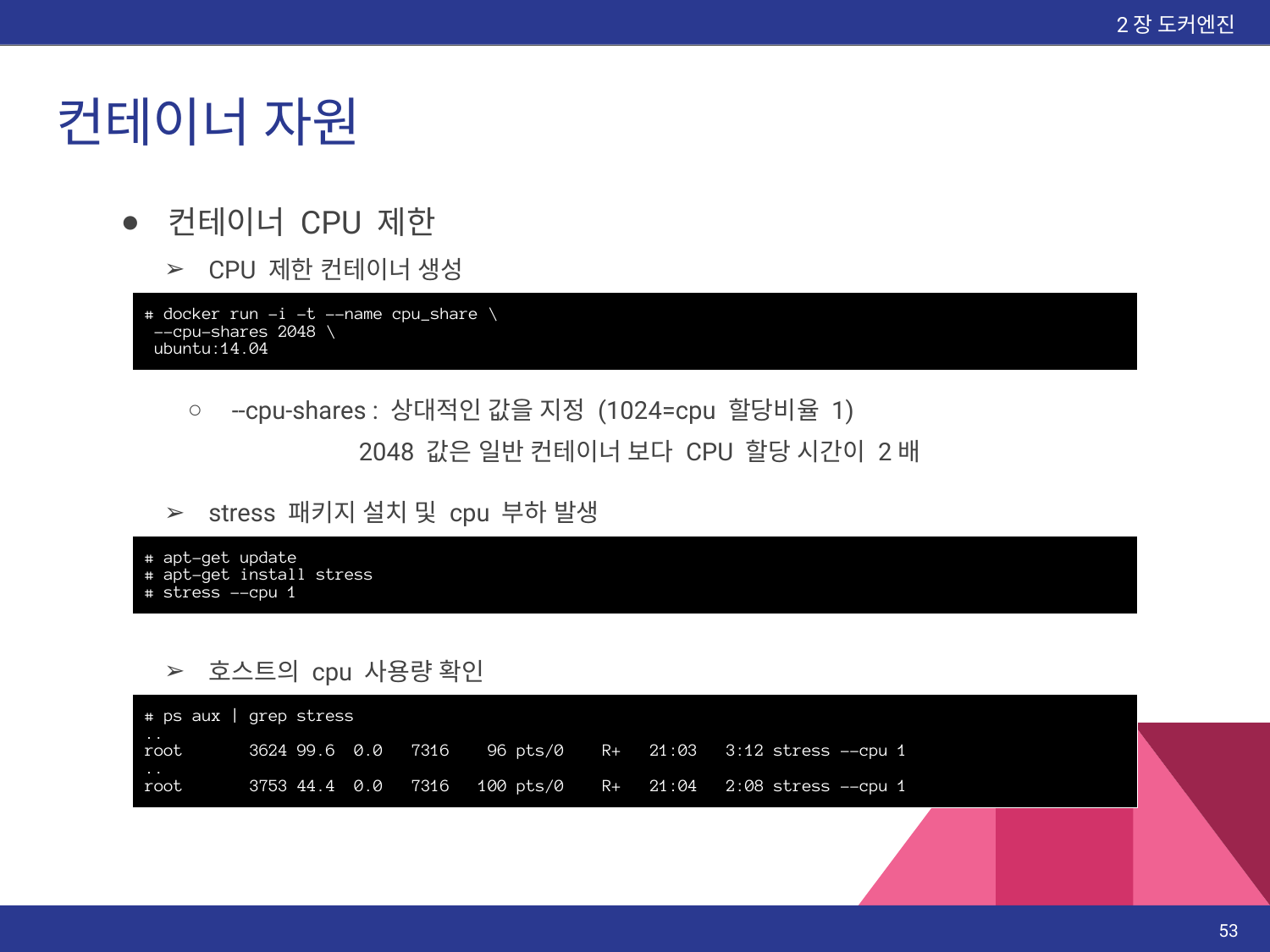

2장 도커엔진
# 컨테이너 자원
컨테이너 CPU 제한
CPU 제한 컨테이너 생성
| # docker run -i -t --name cpu\_share \ --cpu-shares 2048 \ ubuntu:14.04 |
| --- |
--cpu-shares : 상대적인 값을 지정 (1024=cpu 할당비율 1)
		2048 값은 일반 컨테이너 보다 CPU 할당 시간이 2배
stress 패키지 설치 및 cpu 부하 발생

| # apt-get update # apt-get install stress # stress --cpu 1 |
| --- |
호스트의 cpu 사용량 확인

| # ps aux | grep stress .. root 3624 99.6 0.0 7316 96 pts/0 R+ 21:03 3:12 stress --cpu 1 .. root 3753 44.4 0.0 7316 100 pts/0 R+ 21:04 2:08 stress --cpu 1 |
| --- |
53